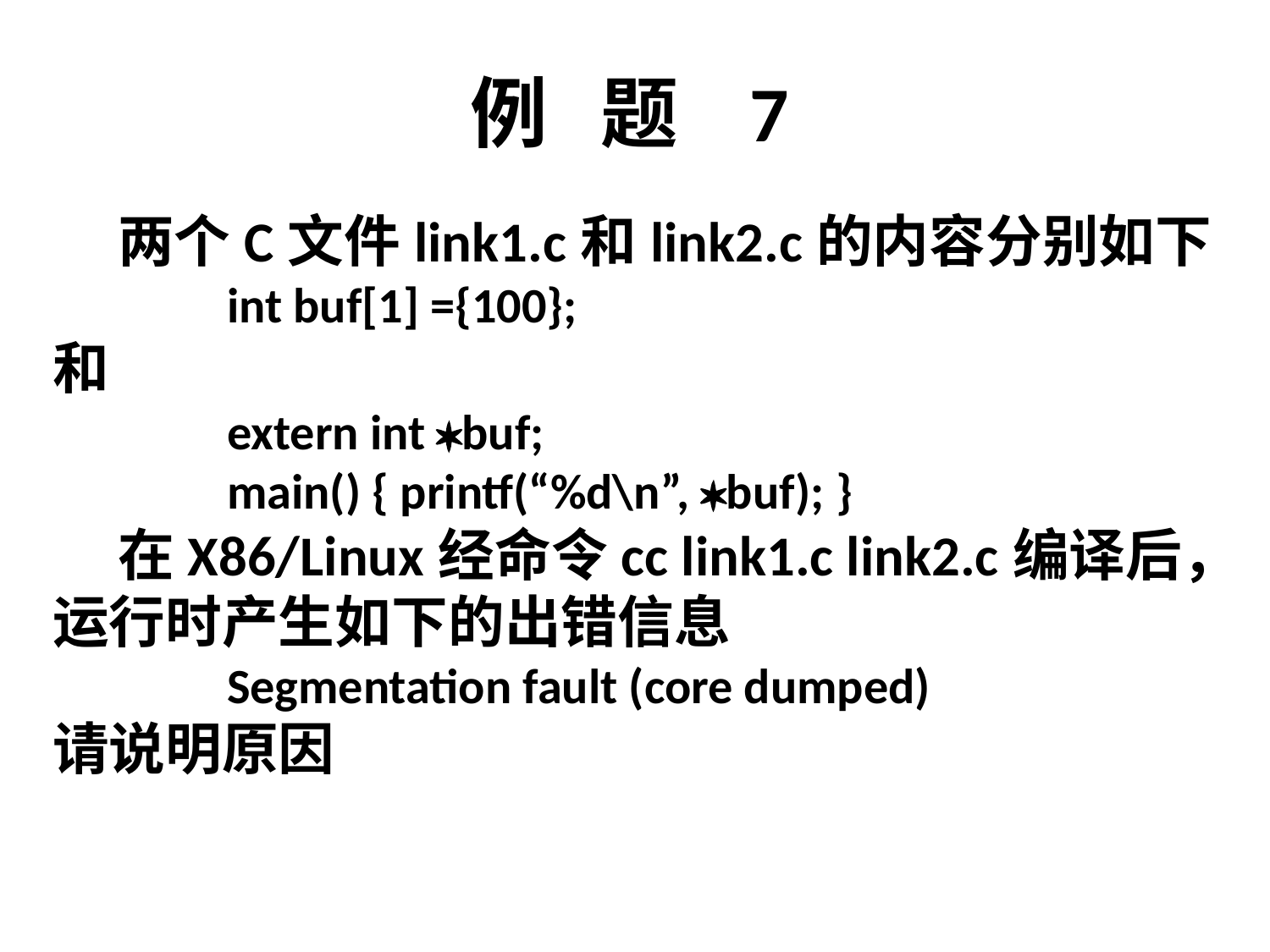

# 例   题   7
    两个C文件link1.c和link2.c的内容分别如下
		int buf[1] ={100};
和
		extern int ∗buf;
		main() { printf(“%d\n”, ∗buf); }
    在X86/Linux经命令cc link1.c link2.c编译后，
运行时产生如下的出错信息
		Segmentation fault (core dumped)
请说明原因